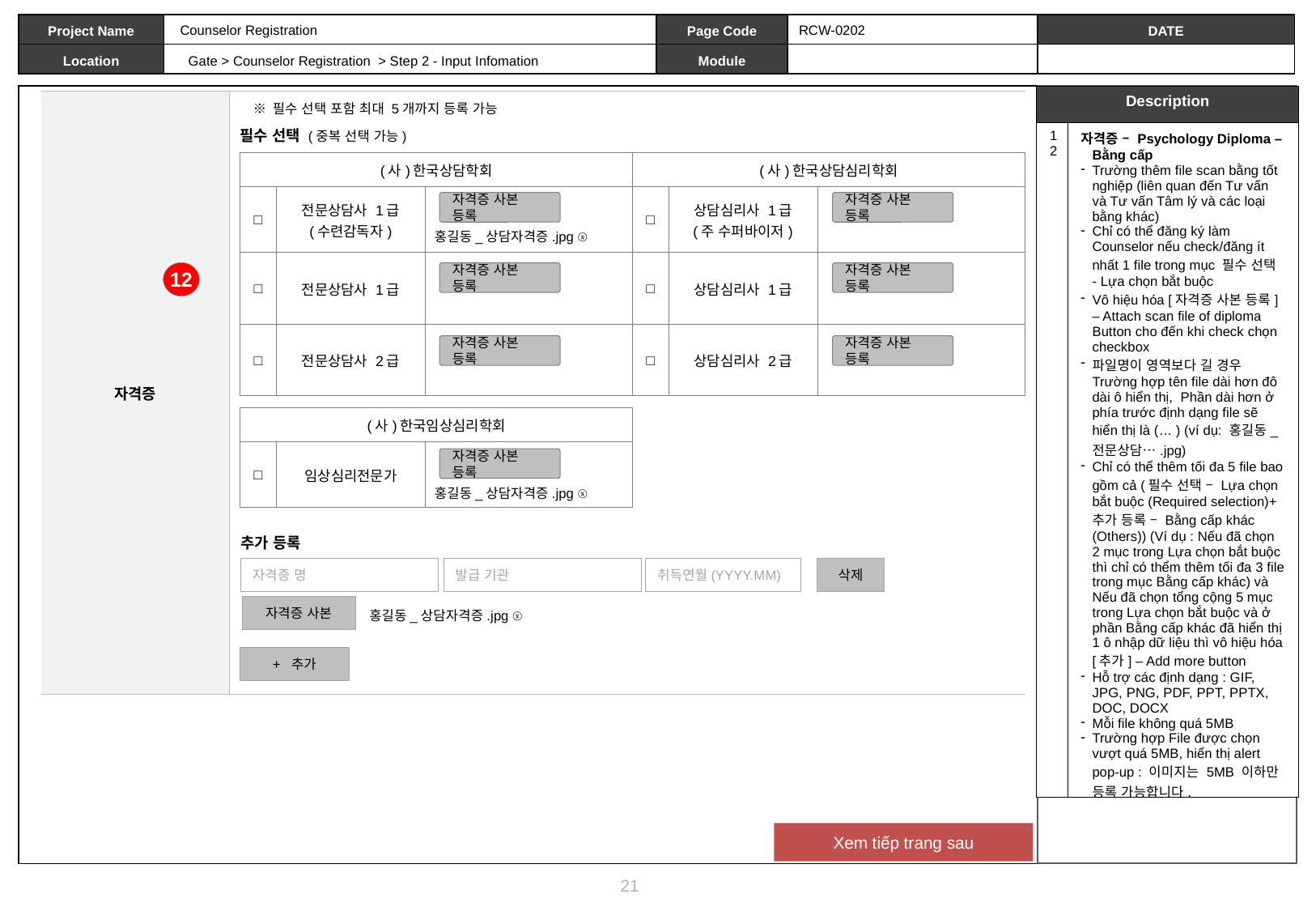

Counselor Registration
RCW-0202
Gate > Counselor Registration  > Step 2 - Input Infomation
| Description |  |
| --- | --- |
| 12 | 자격증 – Psychology Diploma – Bằng cấp Trường thêm file scan bằng tốt nghiệp (liên quan đến Tư vấn và Tư vấn Tâm lý và các loại bằng khác) Chỉ có thể đăng ký làm Counselor nếu check/đăng ít nhất 1 file trong mục 필수 선택 - Lựa chọn bắt buộc Vô hiệu hóa [자격증 사본 등록] – Attach scan file of diploma Button cho đến khi check chọn checkbox 파일명이 영역보다 길 경우Trường hợp tên file dài hơn đô dài ô hiển thị, Phần dài hơn ở phía trước định dạng file sẽ hiển thị là (… ) (ví dụ: 홍길동\_전문상담….jpg) Chỉ có thể thêm tối đa 5 file bao gồm cả (필수 선택 – Lựa chọn bắt buộc (Required selection)+ 추가 등록 – Bằng cấp khác (Others)) (Ví dụ : Nếu đã chọn 2 mục trong Lựa chọn bắt buộc thì chỉ có thểm thêm tối đa 3 file trong mục Bằng cấp khác) và Nếu đã chọn tổng cộng 5 mục trong Lựa chọn bắt buộc và ở phần Bằng cấp khác đã hiển thị 1 ô nhập dữ liệu thì vô hiệu hóa [추가] – Add more button Hỗ trợ các định dạng : GIF, JPG, PNG, PDF, PPT, PPTX, DOC, DOCX Mỗi file không quá 5MB Trường hợp File được chọn vượt quá 5MB, hiển thị alert pop-up : 이미지는 5MB 이하만 등록 가능합니다. |
| 자격증 |  |
| --- | --- |
※ 필수 선택 포함 최대 5개까지 등록 가능
필수 선택 (중복 선택 가능)
| (사)한국상담학회 |  |  | (사)한국상담심리학회 |  |  |
| --- | --- | --- | --- | --- | --- |
| □ | 전문상담사 1급 (수련감독자) |  | □ | 상담심리사 1급 (주 수퍼바이저) |  |
| □ | 전문상담사 1급 |  | □ | 상담심리사 1급 |  |
| □ | 전문상담사 2급 |  | □ | 상담심리사 2급 |  |
자격증 사본 등록
자격증 사본 등록
홍길동_상담자격증.jpg ⓧ
12
자격증 사본 등록
자격증 사본 등록
자격증 사본 등록
자격증 사본 등록
| (사)한국임상심리학회 |  |  |
| --- | --- | --- |
| □ | 임상심리전문가 |  |
자격증 사본 등록
홍길동_상담자격증.jpg ⓧ
추가 등록
자격증 명
발급 기관
취득연월(YYYY.MM)
삭제
자격증 사본
홍길동_상담자격증.jpg ⓧ
+  추가
Xem tiếp trang sau
21